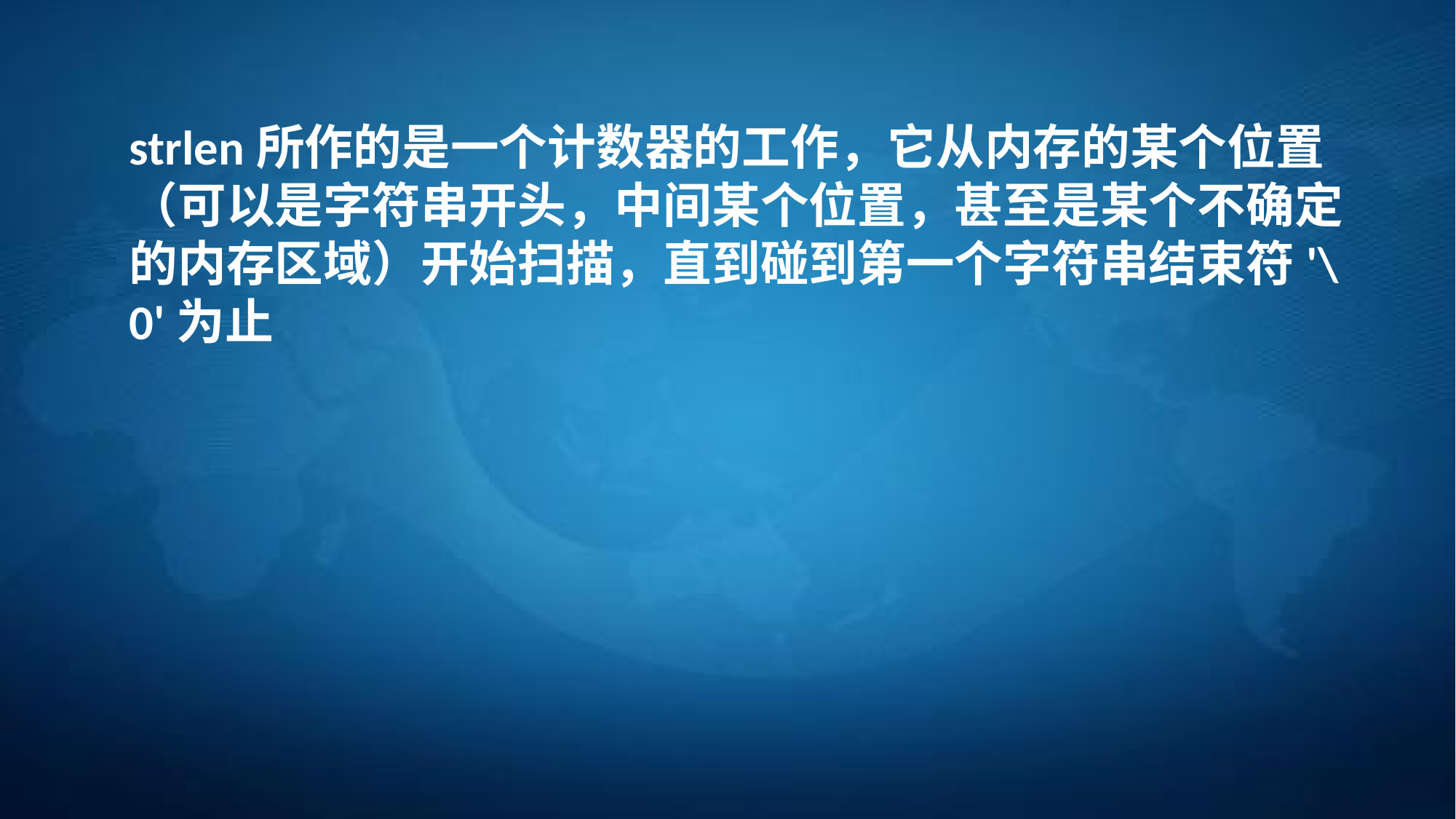

strlen所作的是一个计数器的工作，它从内存的某个位置（可以是字符串开头，中间某个位置，甚至是某个不确定的内存区域）开始扫描，直到碰到第一个字符串结束符'\0'为止